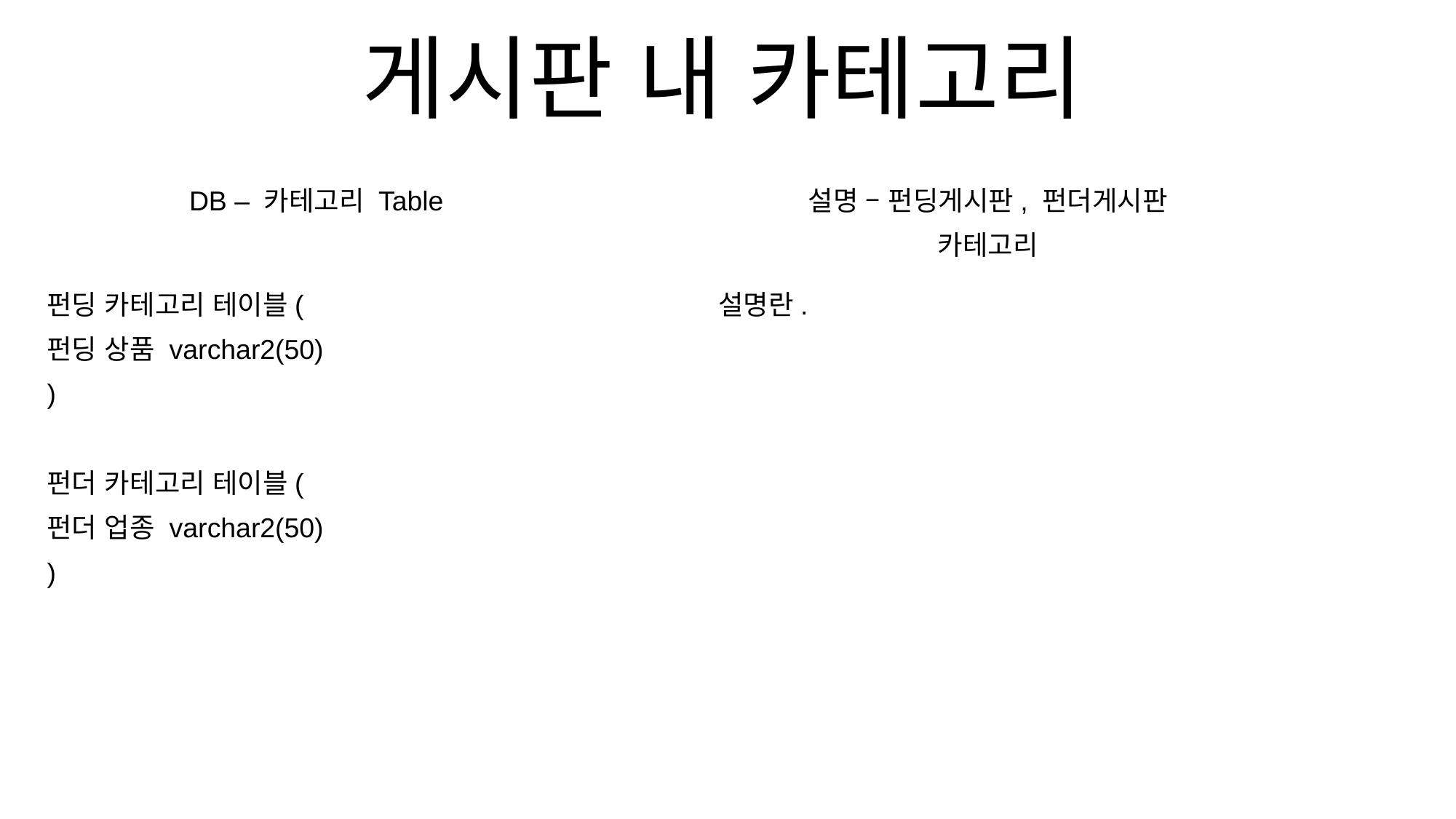

# 게시판 내 카테고리
DB – 카테고리 Table
설명 – 펀딩게시판, 펀더게시판
카테고리
펀딩 카테고리 테이블(
펀딩 상품 varchar2(50)
)

펀더 카테고리 테이블(
펀더 업종 varchar2(50)
)
설명란.